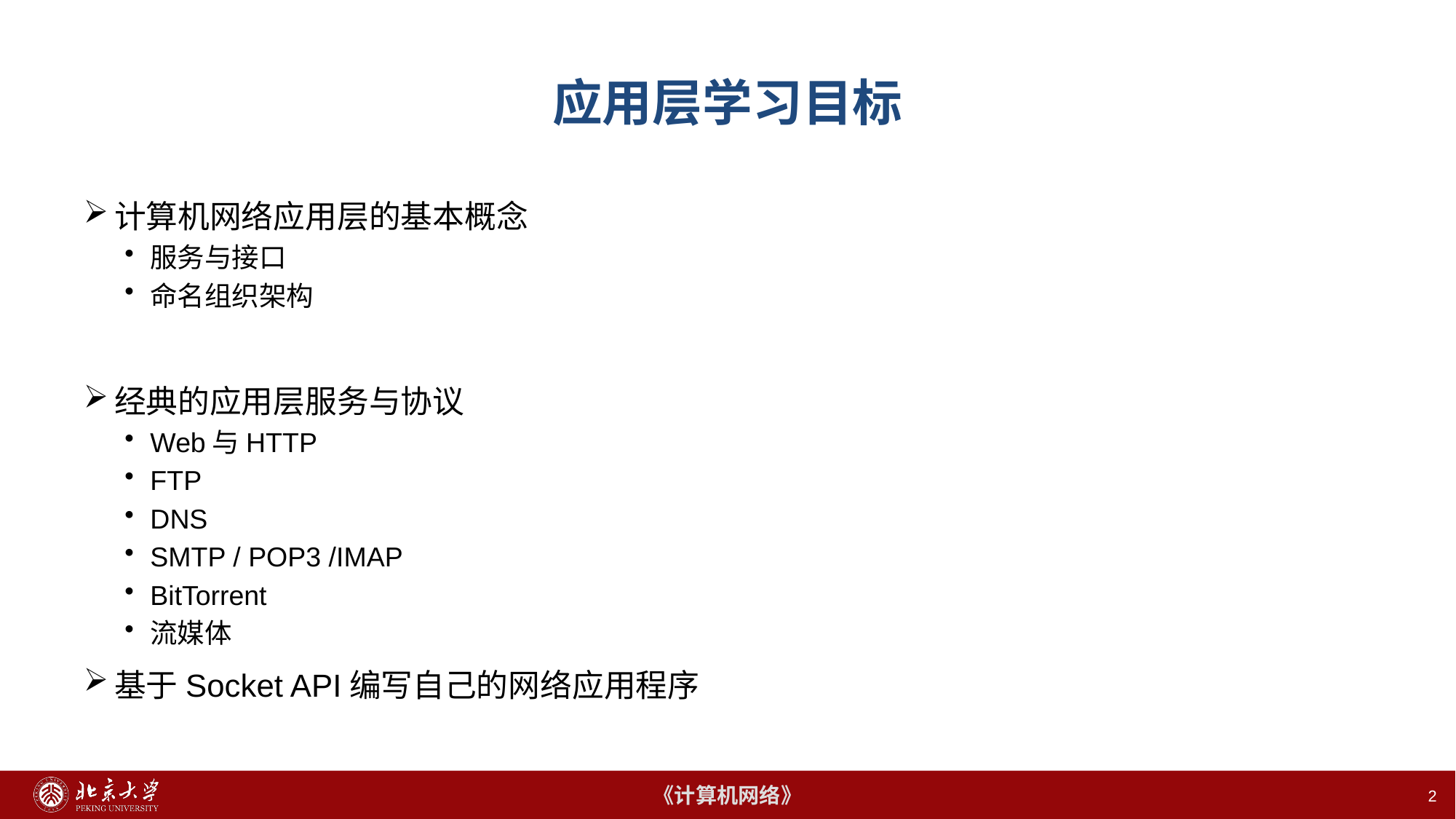

# 应用层学习目标
计算机网络应用层的基本概念
服务与接口
命名组织架构

经典的应用层服务与协议
Web与HTTP
FTP
DNS
SMTP / POP3 /IMAP
BitTorrent
流媒体
基于Socket API编写自己的网络应用程序

2